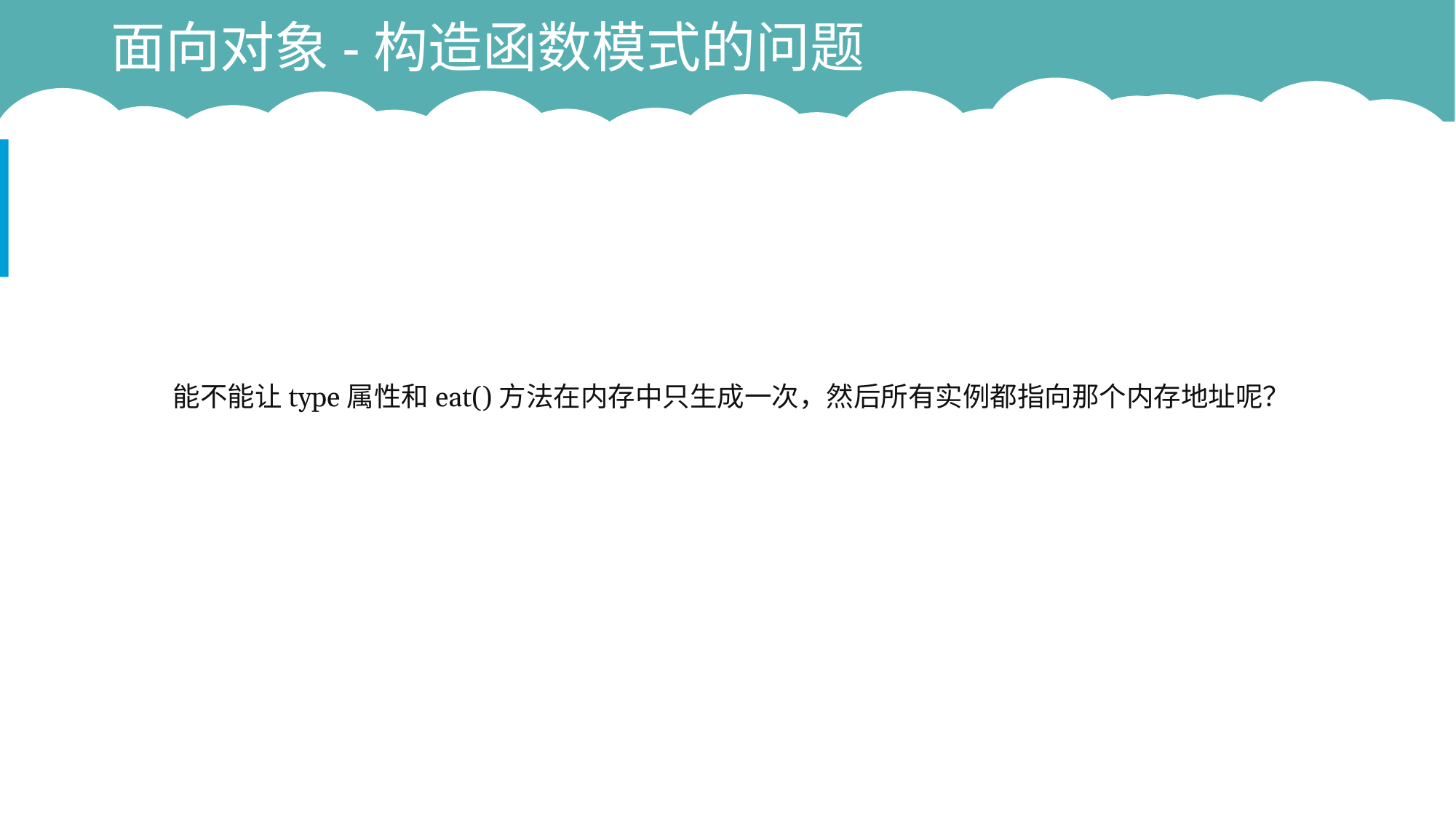

# 面向对象-构造函数模式的问题

能不能让type属性和eat()方法在内存中只生成一次，然后所有实例都指向那个内存地址呢？